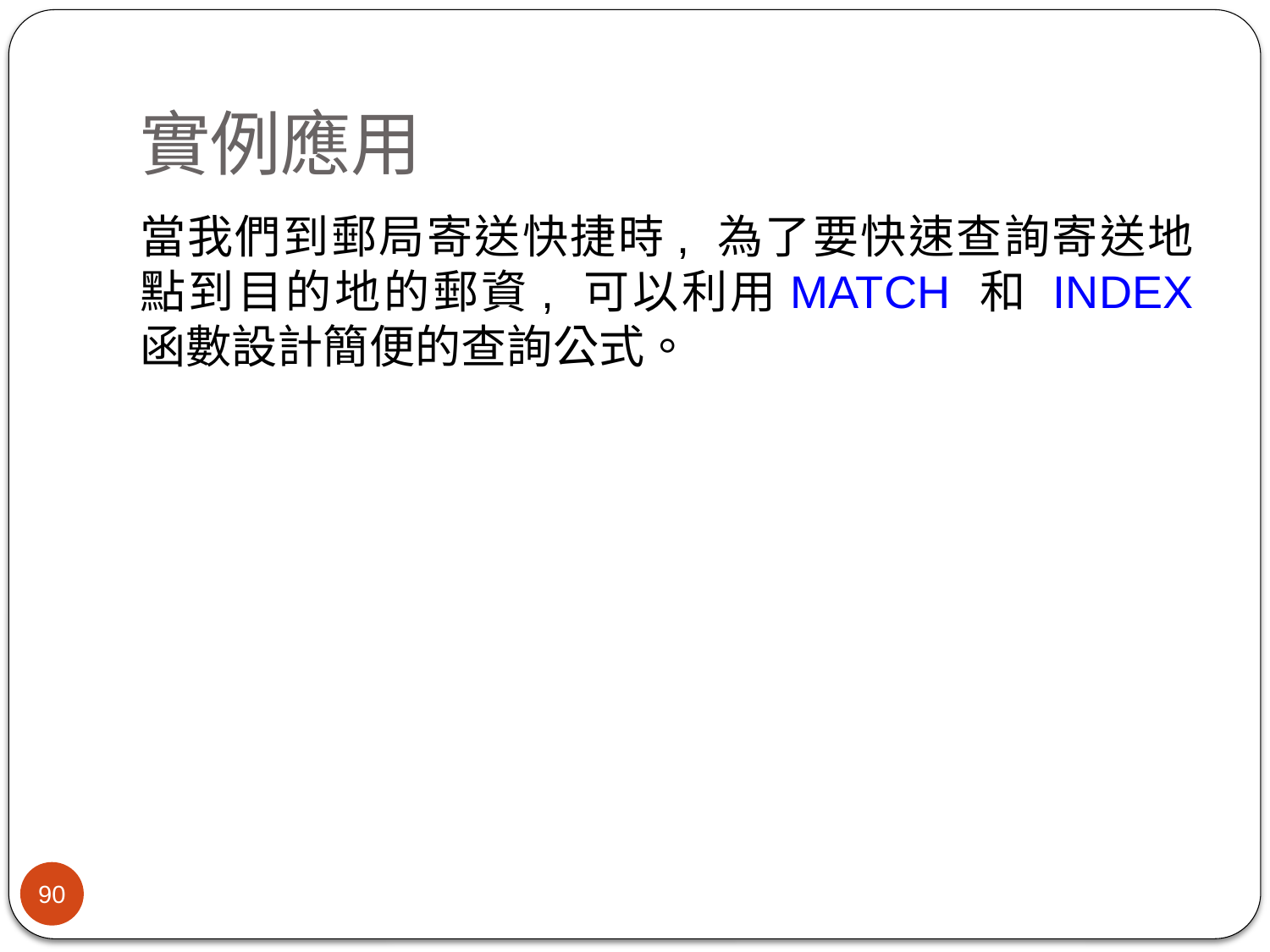

# 實例應用
當我們到郵局寄送快捷時, 為了要快速查詢寄送地點到目的地的郵資, 可以利用MATCH 和 INDEX 函數設計簡便的查詢公式。
90